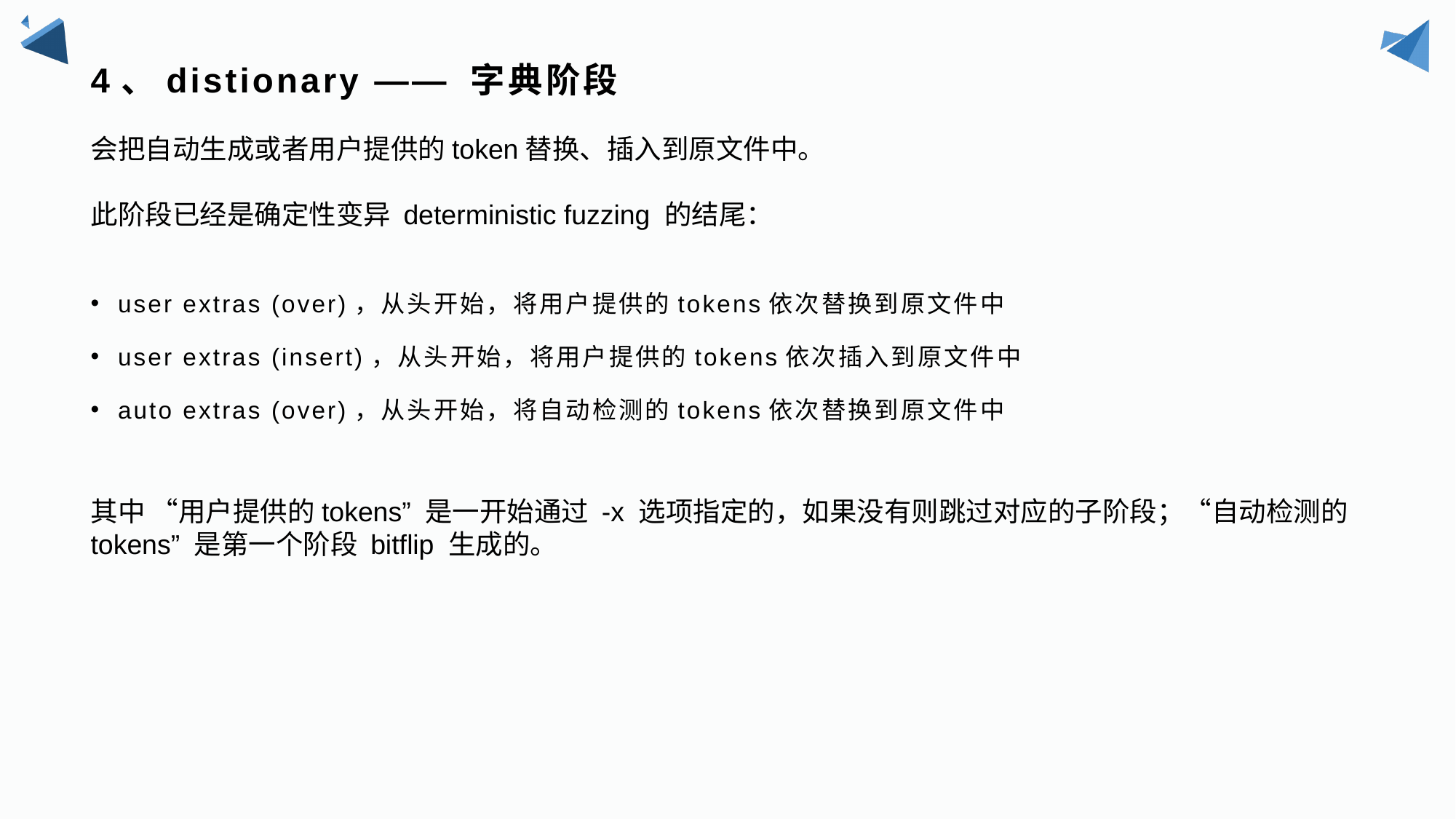

# 4、distionary —— 字典阶段
会把自动生成或者用户提供的token替换、插入到原文件中。

此阶段已经是确定性变异 deterministic fuzzing 的结尾：
user extras (over)，从头开始，将用户提供的tokens依次替换到原文件中
user extras (insert)，从头开始，将用户提供的tokens依次插入到原文件中
auto extras (over)，从头开始，将自动检测的tokens依次替换到原文件中
其中 “用户提供的tokens” 是一开始通过 -x 选项指定的，如果没有则跳过对应的子阶段；“自动检测的tokens” 是第一个阶段 bitflip 生成的。